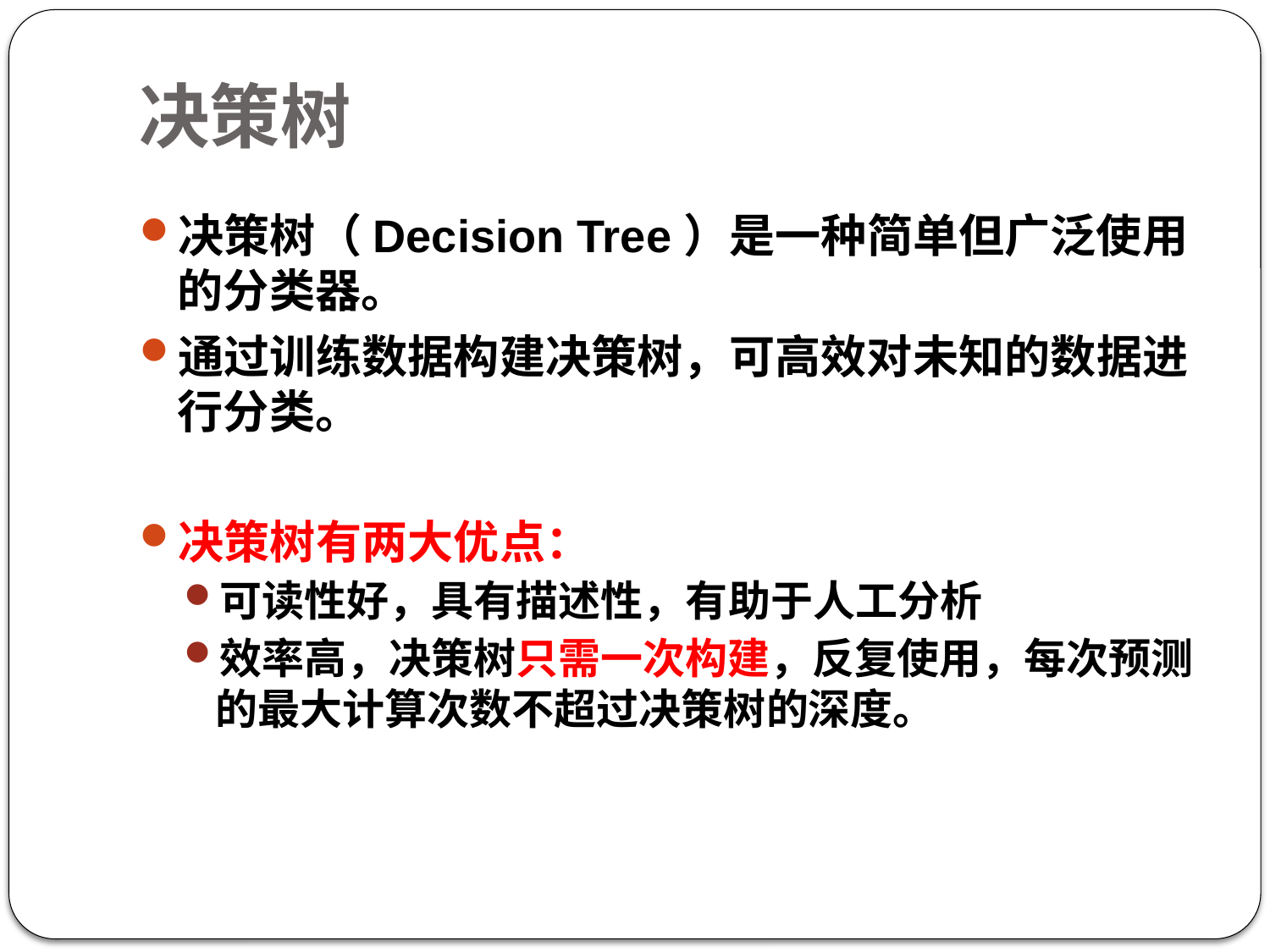

# 决策树
决策树（Decision Tree）是一种简单但广泛使用的分类器。
通过训练数据构建决策树，可高效对未知的数据进行分类。

决策树有两大优点：
可读性好，具有描述性，有助于人工分析
效率高，决策树只需一次构建，反复使用，每次预测的最大计算次数不超过决策树的深度。